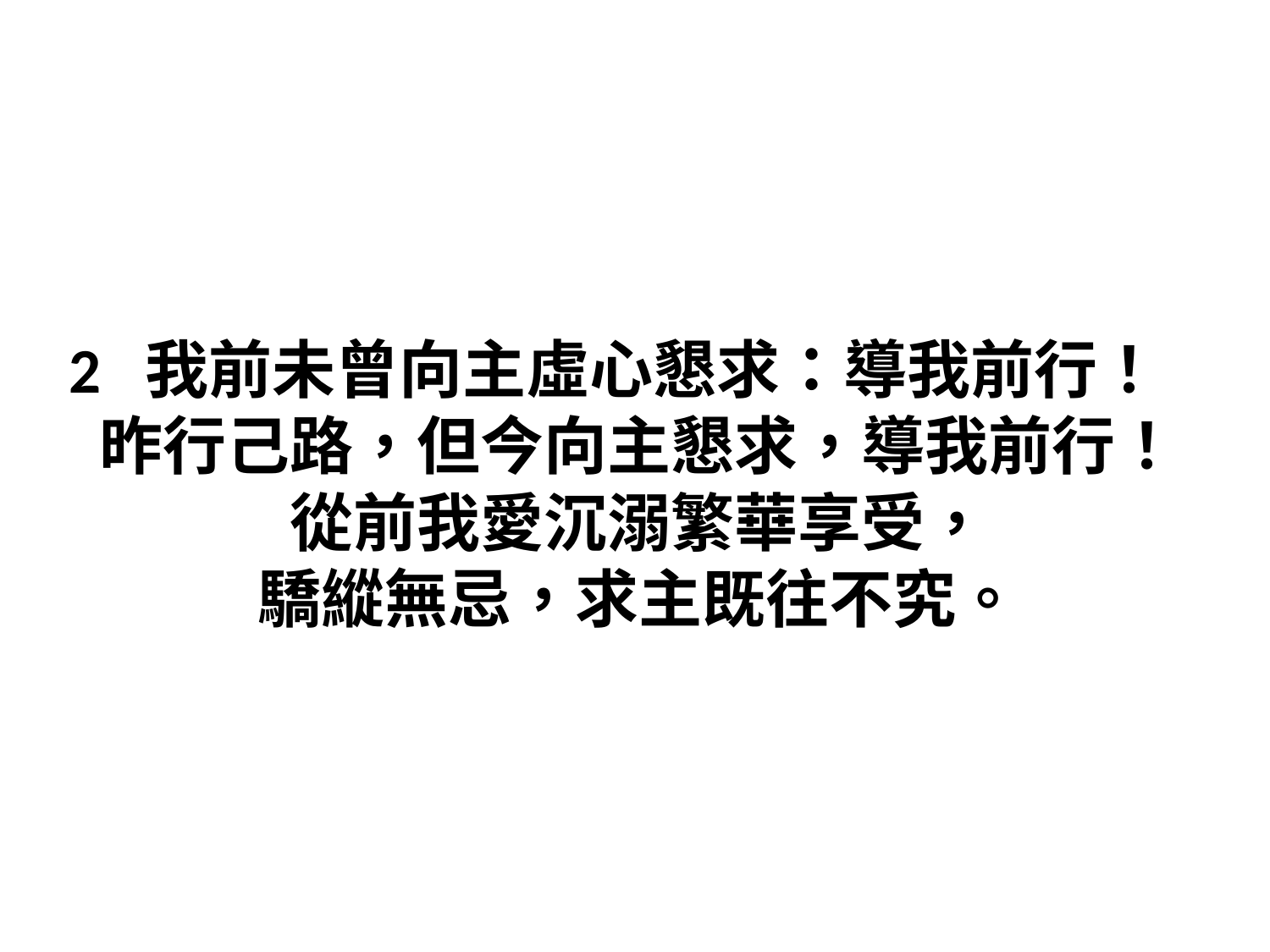

#
2  我前未曾向主虛心懇求：導我前行！
昨行己路，但今向主懇求，導我前行！
從前我愛沉溺繁華享受，
驕縱無忌，求主既往不究。